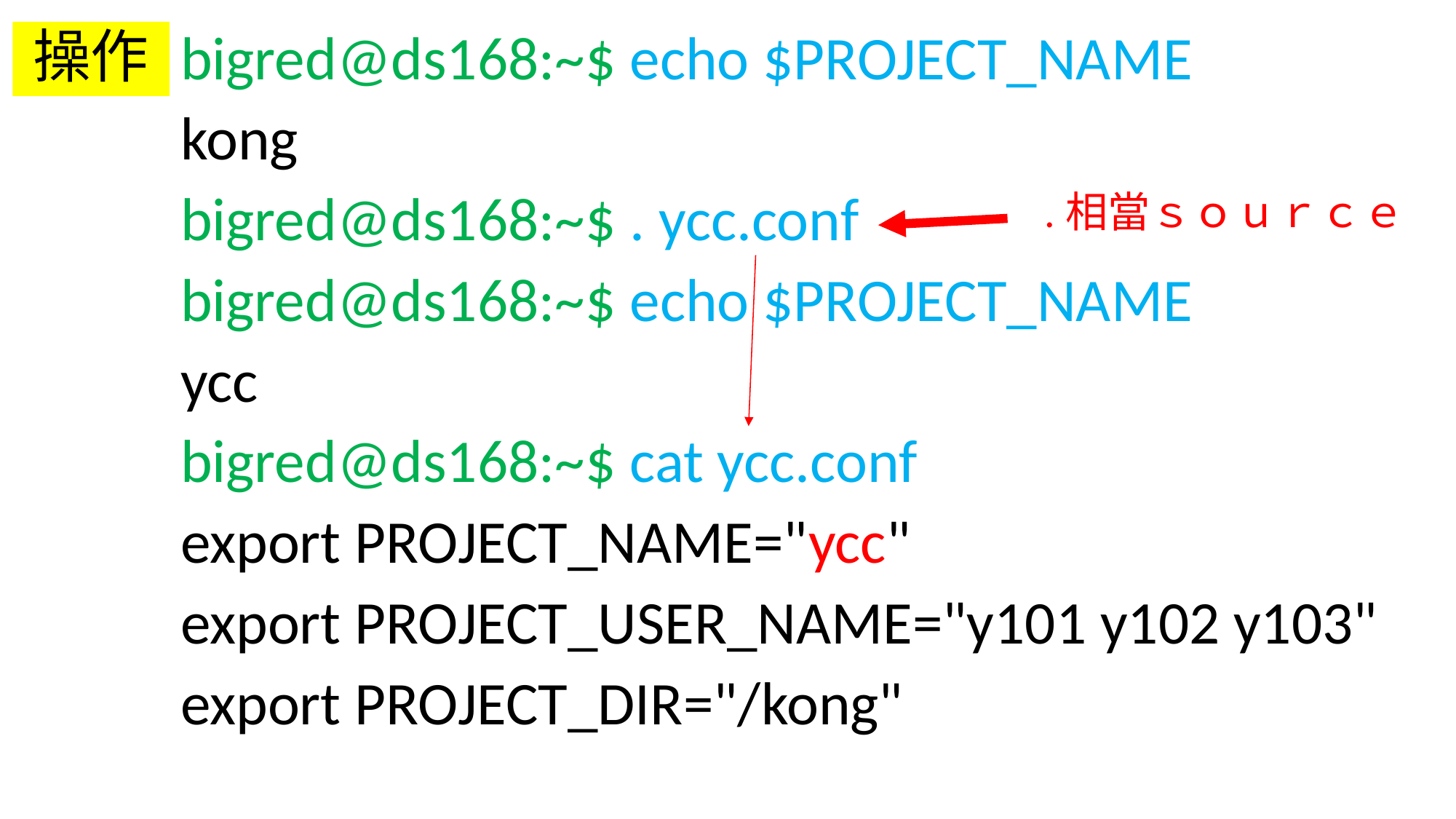

# 操作
bigred@ds168:~$ echo $PROJECT_NAME
kong
bigred@ds168:~$ . ycc.conf
bigred@ds168:~$ echo $PROJECT_NAME
ycc
bigred@ds168:~$ cat ycc.conf
export PROJECT_NAME="ycc"
export PROJECT_USER_NAME="y101 y102 y103"
export PROJECT_DIR="/kong"

　.相當ｓｏｕｒｃｅ